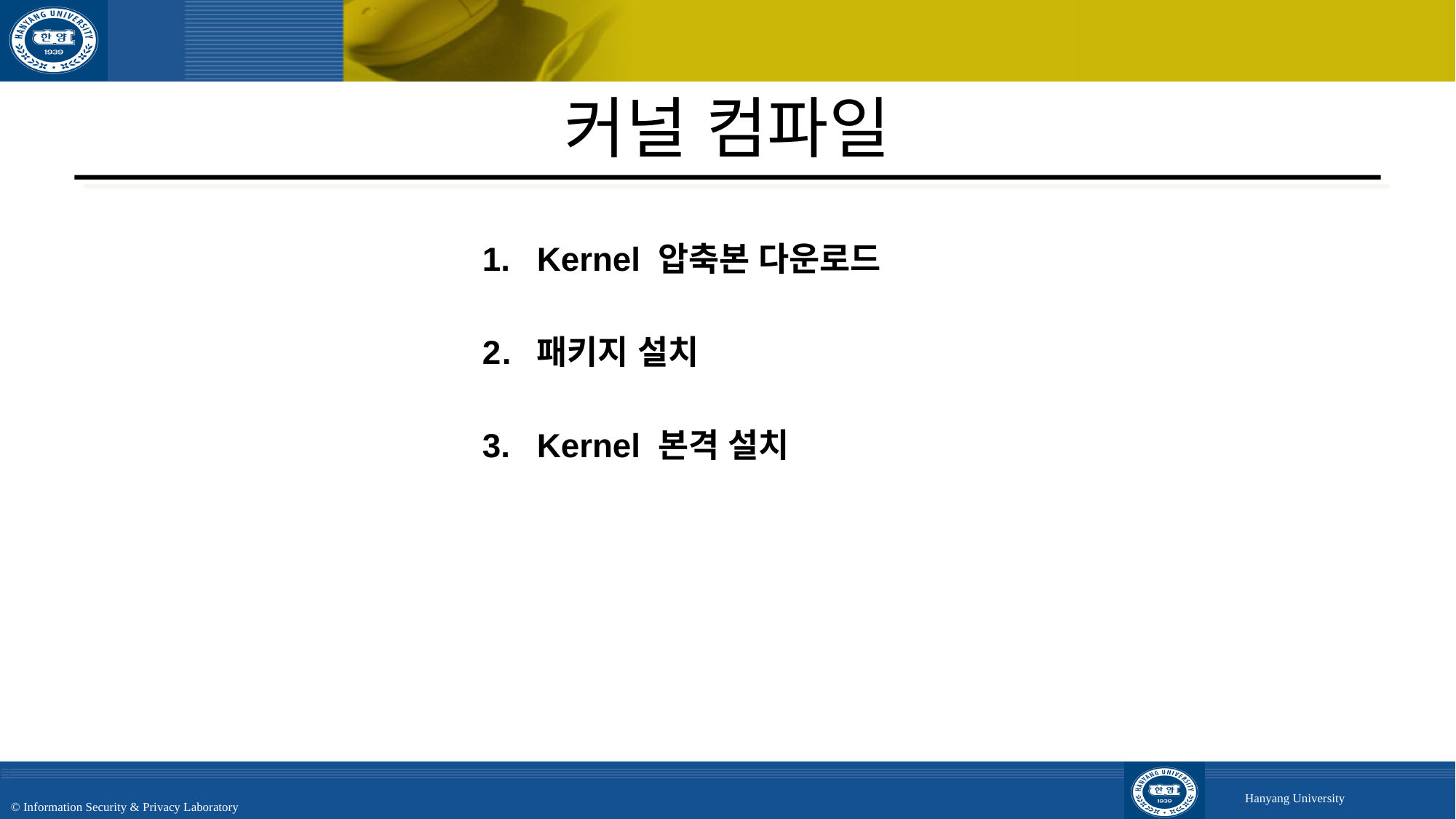

# 커널 컴파일

Kernel 압축본 다운로드

패키지 설치

Kernel 본격 설치